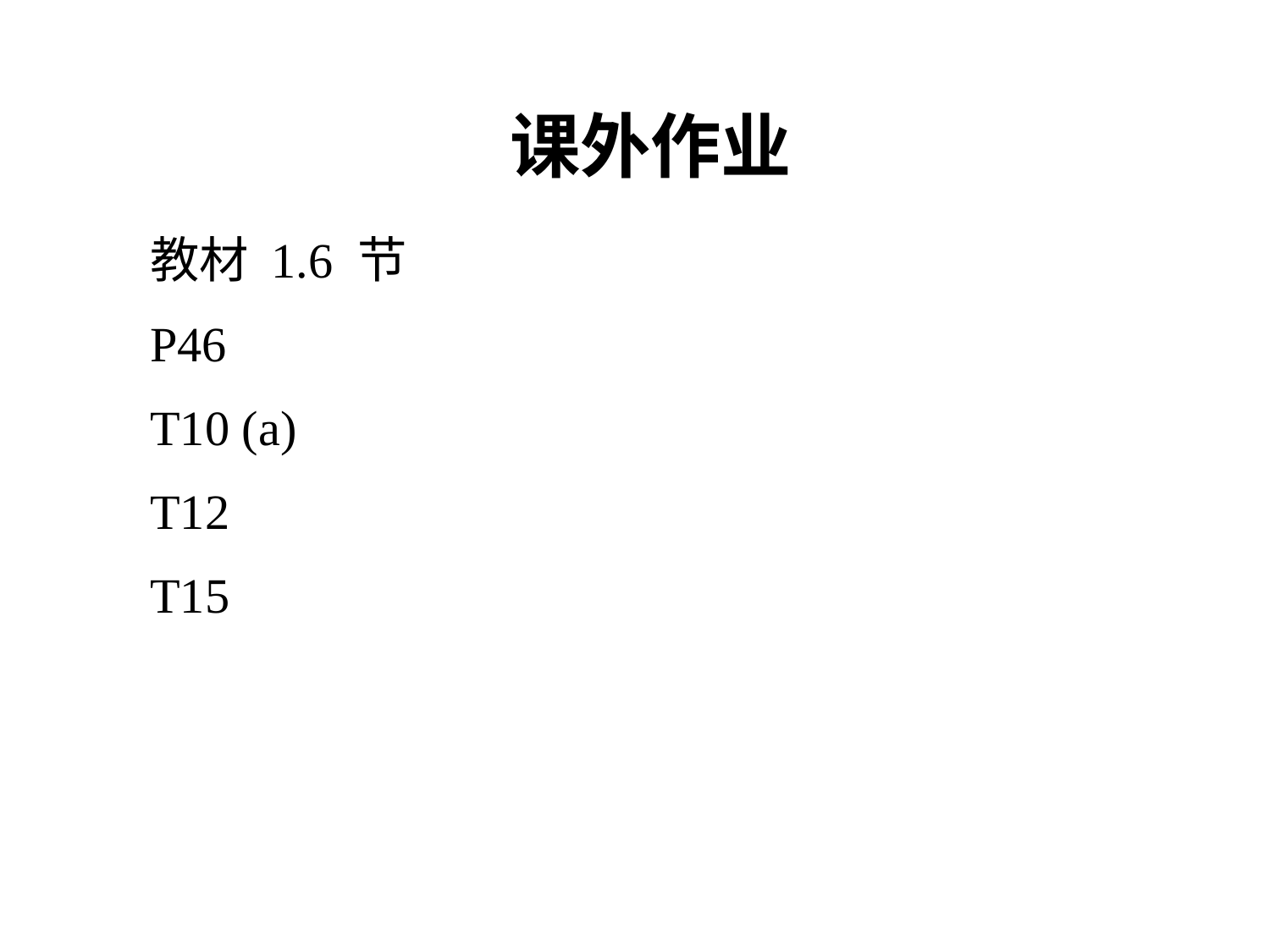

课外作业
教材 1.6 节
P46
T10 (a)
T12
T15